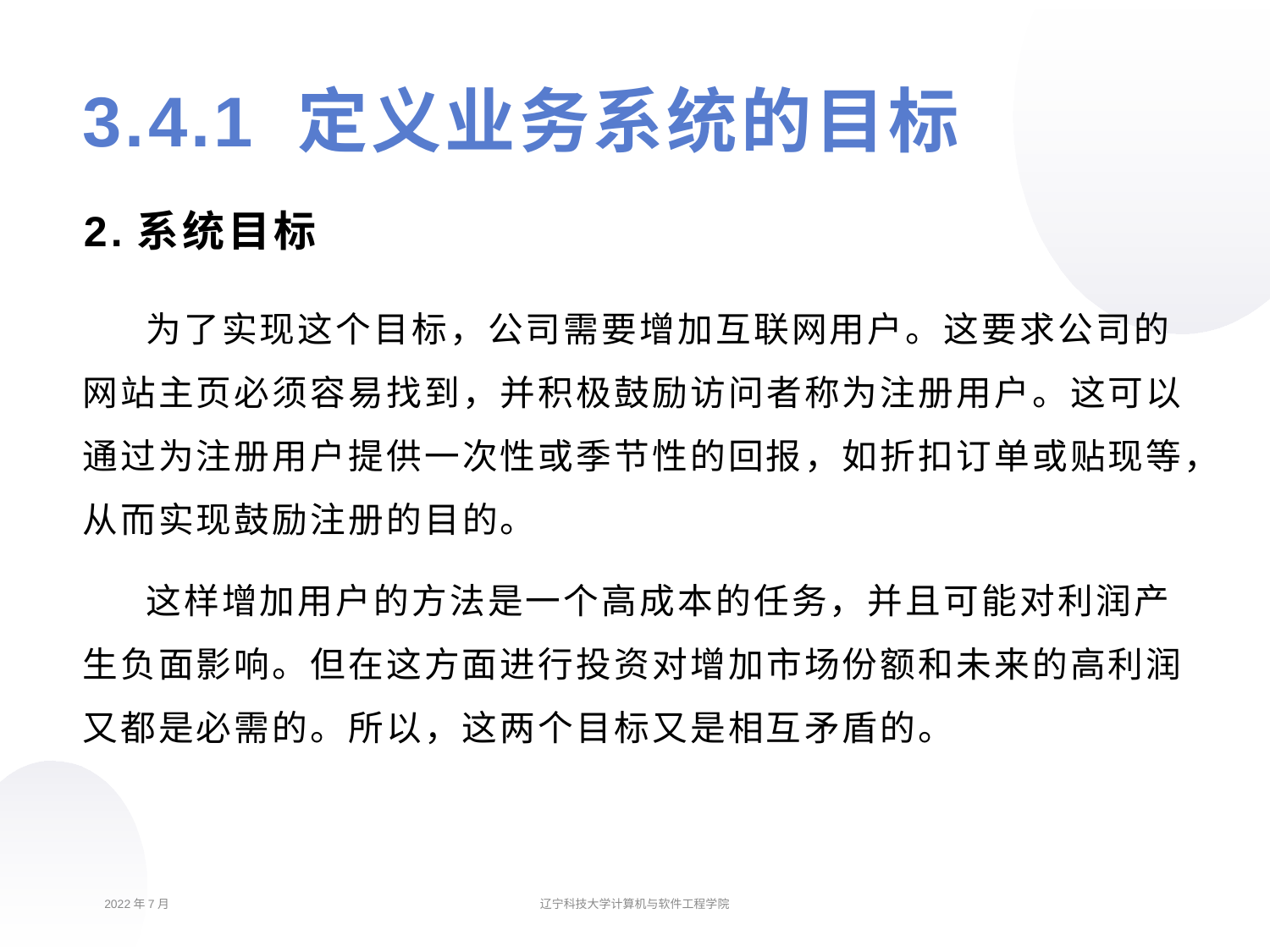

# 3.4.1 定义业务系统的目标
2.系统目标

为了实现这个目标，公司需要增加互联网用户。这要求公司的网站主页必须容易找到，并积极鼓励访问者称为注册用户。这可以通过为注册用户提供一次性或季节性的回报，如折扣订单或贴现等，从而实现鼓励注册的目的。
这样增加用户的方法是一个高成本的任务，并且可能对利润产生负面影响。但在这方面进行投资对增加市场份额和未来的高利润又都是必需的。所以，这两个目标又是相互矛盾的。

2022年7月
辽宁科技大学计算机与软件工程学院
104